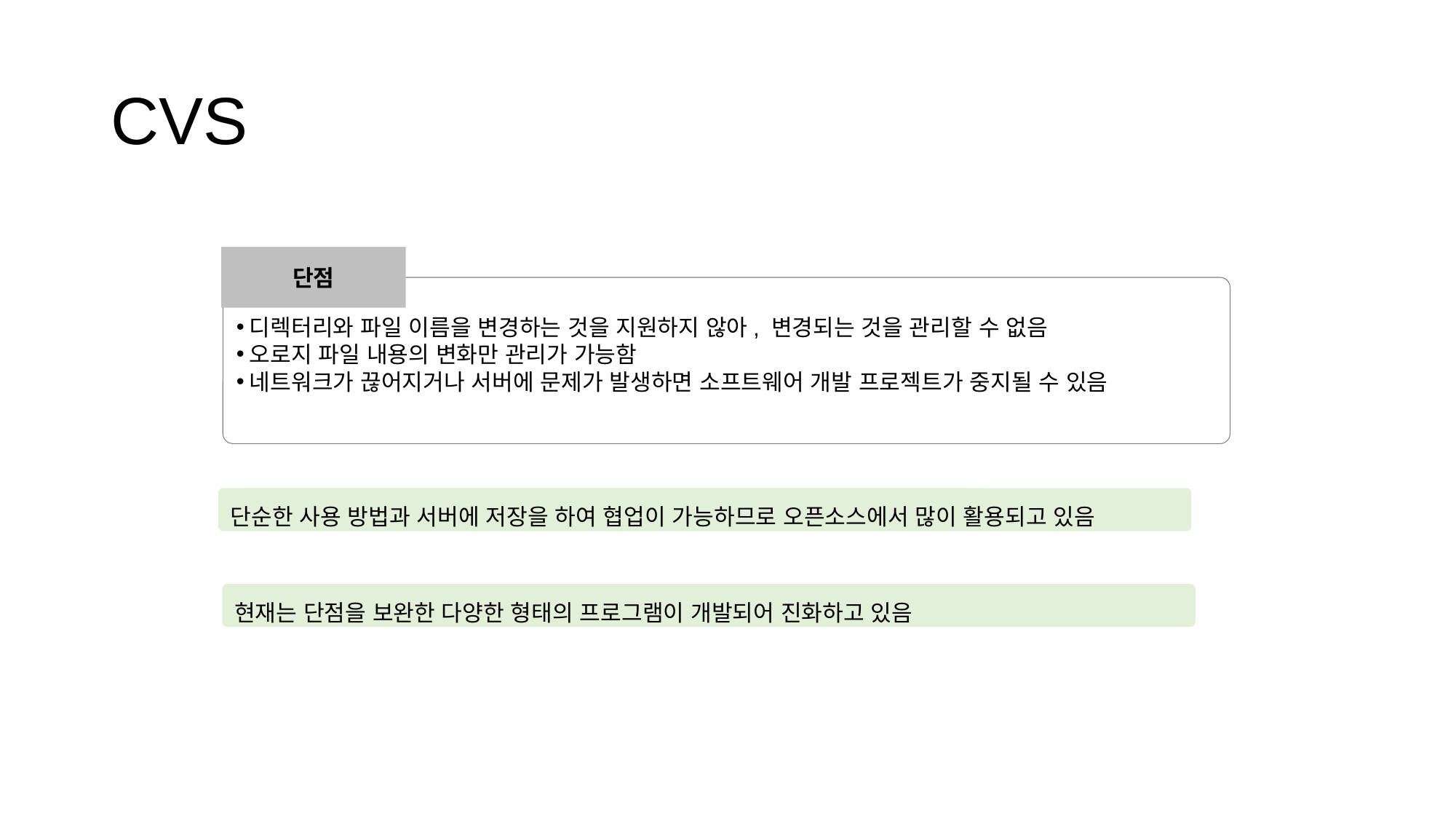

# CVS
단점

디렉터리와 파일 이름을 변경하는 것을 지원하지 않아, 변경되는 것을 관리할 수 없음
오로지 파일 내용의 변화만 관리가 가능함
네트워크가 끊어지거나 서버에 문제가 발생하면 소프트웨어 개발 프로젝트가 중지될 수 있음
단순한 사용 방법과 서버에 저장을 하여 협업이 가능하므로 오픈소스에서 많이 활용되고 있음
현재는 단점을 보완한 다양한 형태의 프로그램이 개발되어 진화하고 있음